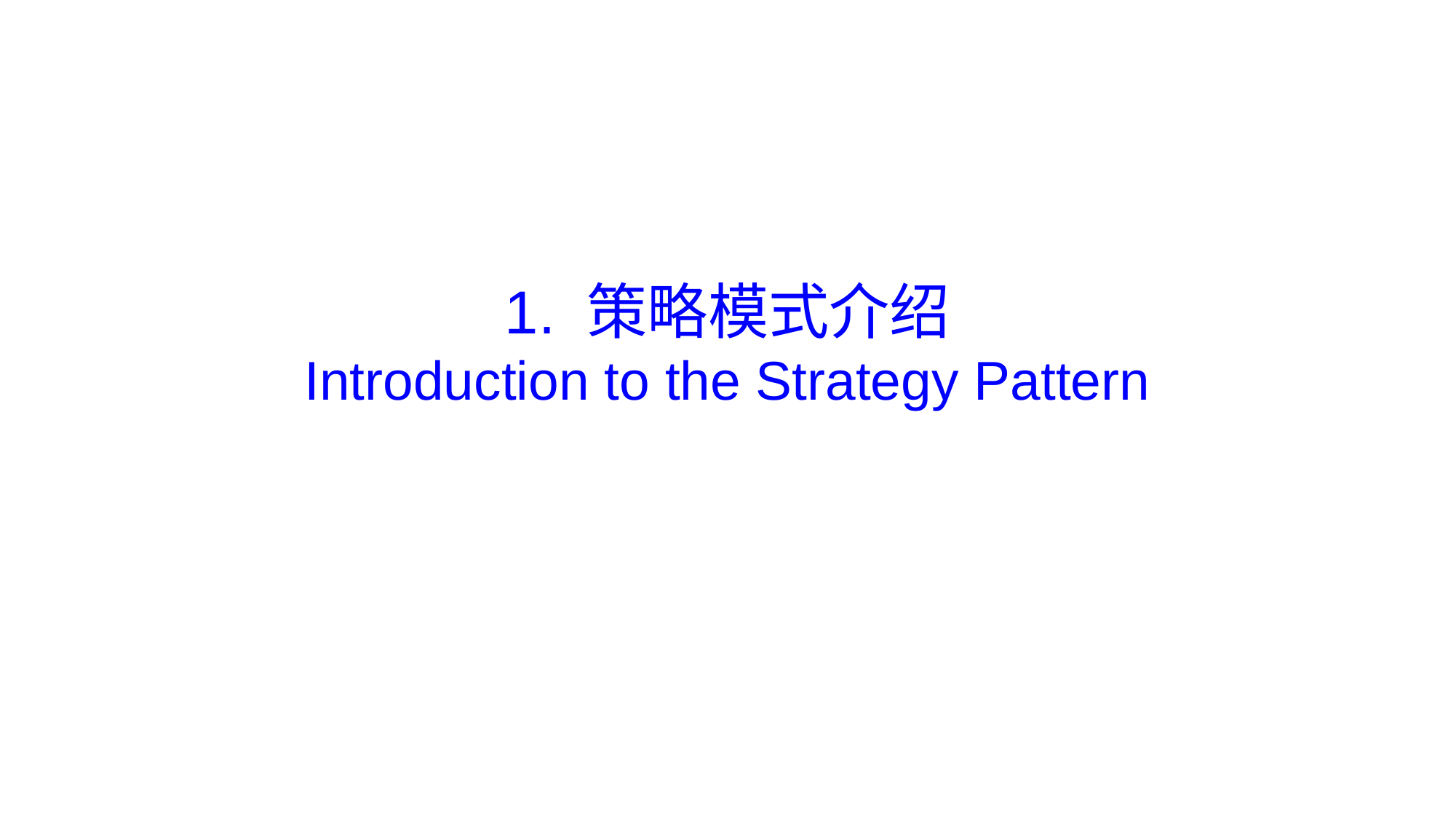

# 1. 策略模式介绍 Introduction to the Strategy Pattern

6